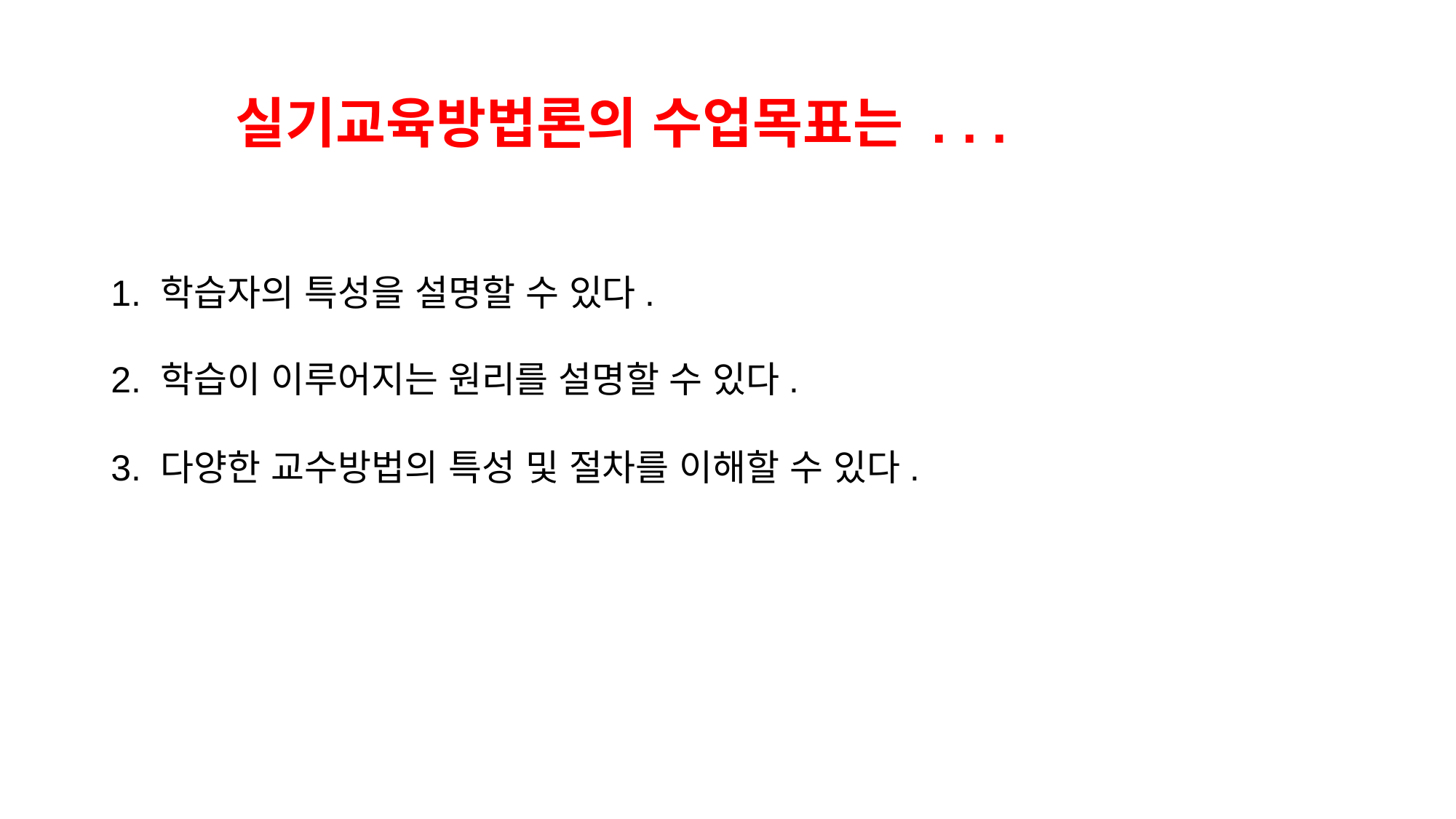

실기교육방법론의 수업목표는 . . .
1. 학습자의 특성을 설명할 수 있다.
2. 학습이 이루어지는 원리를 설명할 수 있다.
3. 다양한 교수방법의 특성 및 절차를 이해할 수 있다.